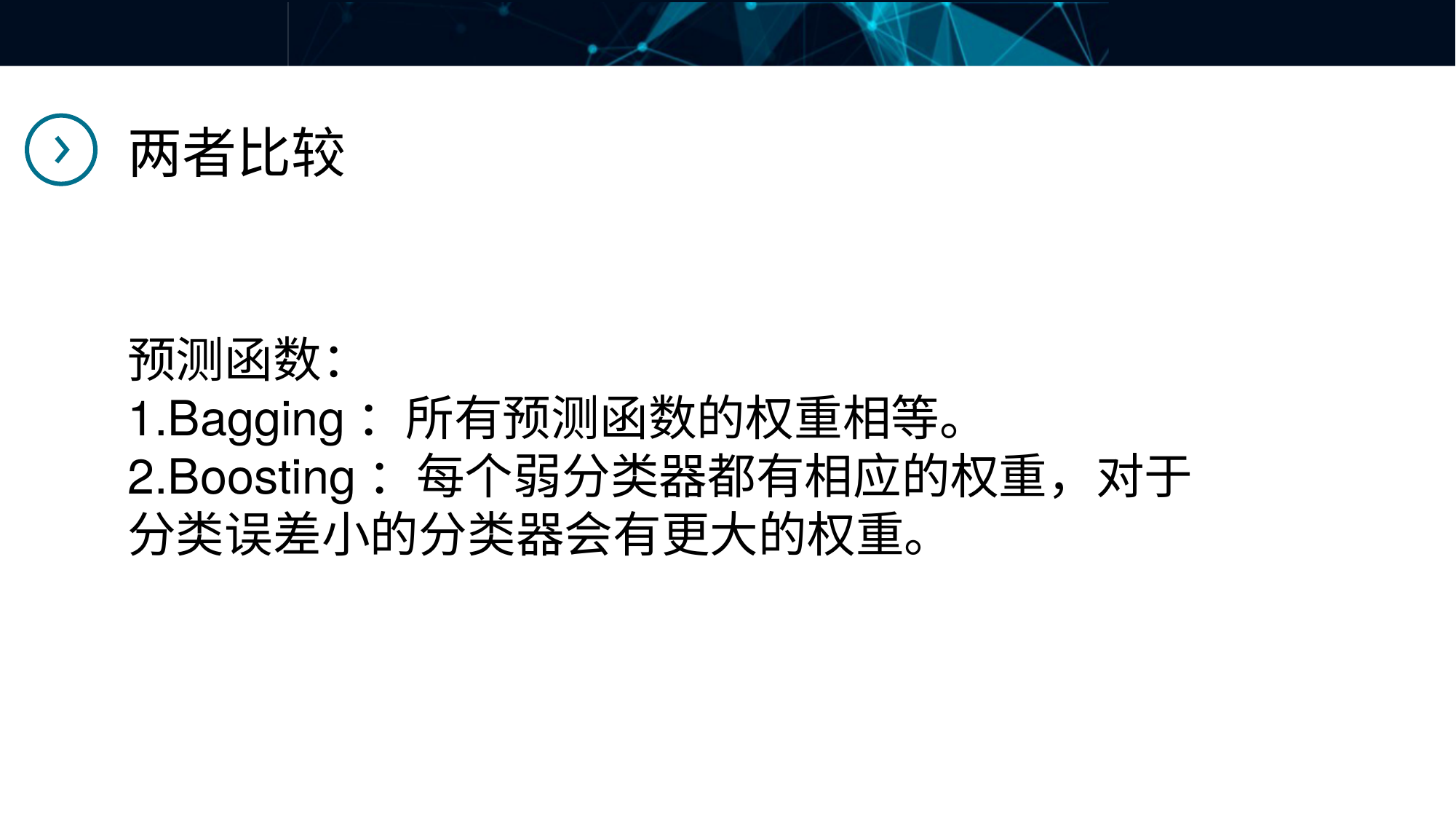

两者比较
预测函数：
1.Bagging：所有预测函数的权重相等。
2.Boosting：每个弱分类器都有相应的权重，对于分类误差小的分类器会有更大的权重。